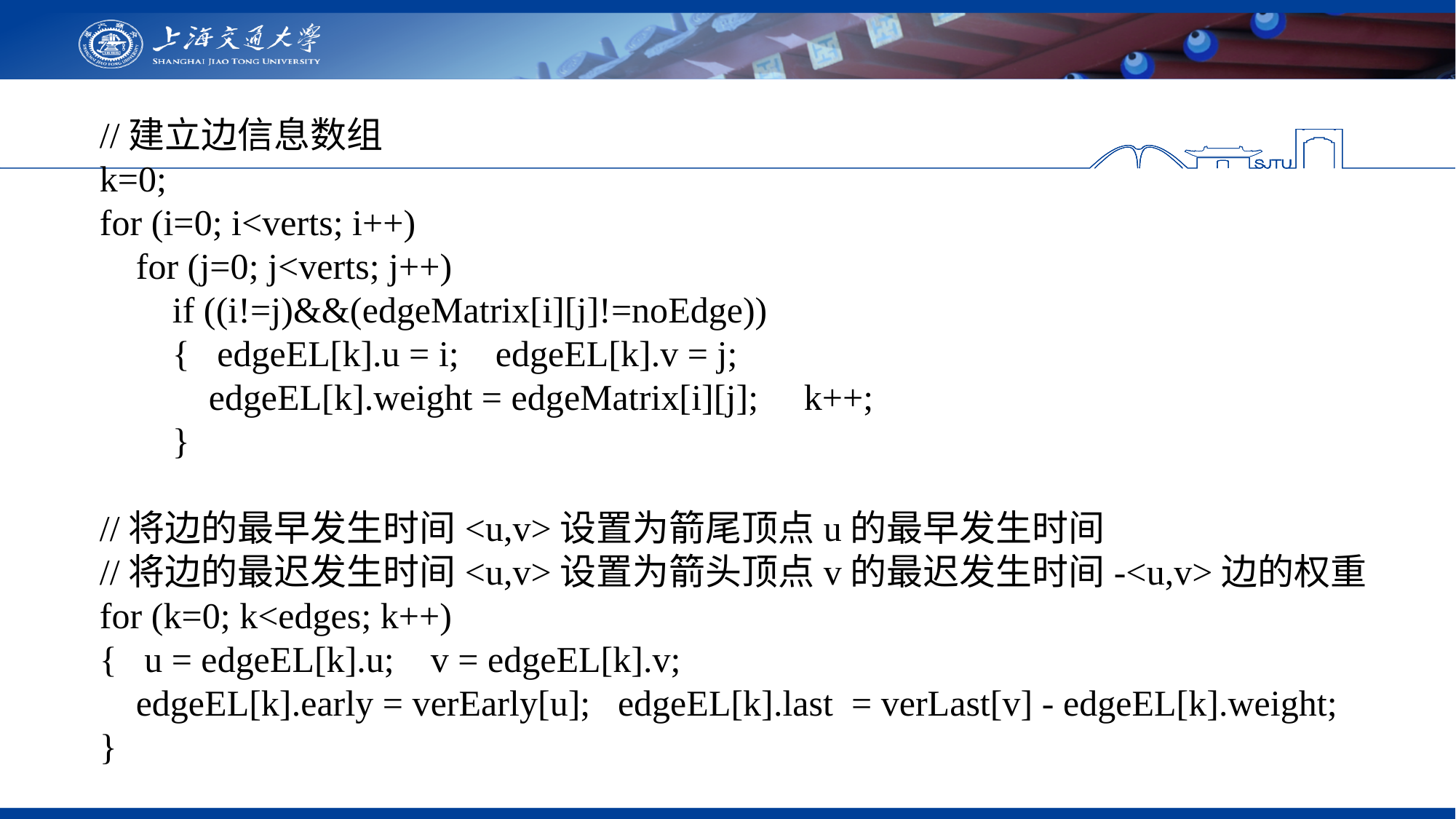

//建立边信息数组
    k=0;
    for (i=0; i<verts; i++)
        for (j=0; j<verts; j++)
            if ((i!=j)&&(edgeMatrix[i][j]!=noEdge))
            {   edgeEL[k].u = i;    edgeEL[k].v = j;
                edgeEL[k].weight = edgeMatrix[i][j];     k++;
            }

    //将边的最早发生时间<u,v>设置为箭尾顶点u的最早发生时间
    //将边的最迟发生时间<u,v>设置为箭头顶点v的最迟发生时间-<u,v>边的权重
    for (k=0; k<edges; k++)
    {   u = edgeEL[k].u;    v = edgeEL[k].v;
        edgeEL[k].early = verEarly[u];   edgeEL[k].last  = verLast[v] - edgeEL[k].weight;
    }